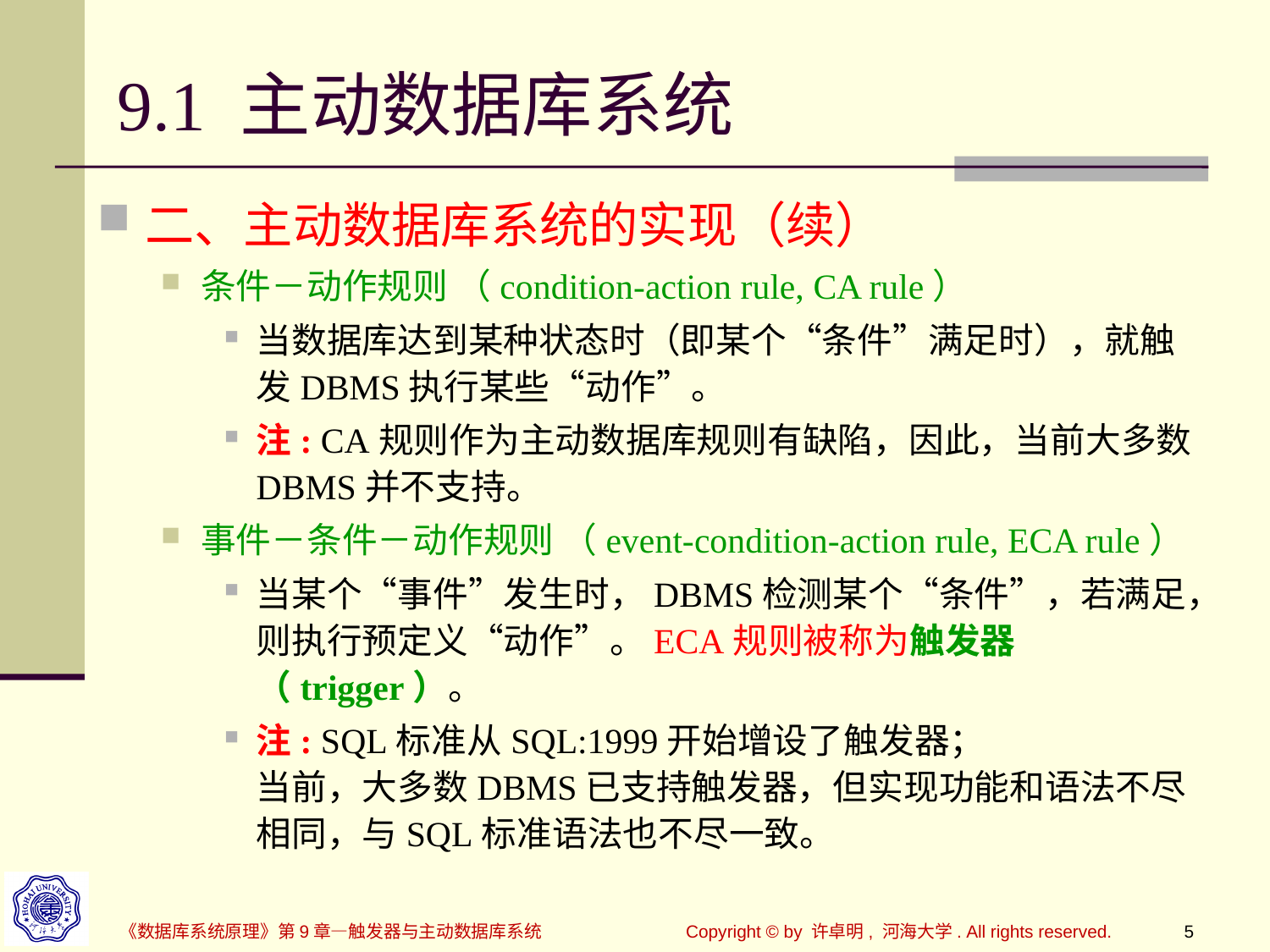

# 9.1 主动数据库系统
二、主动数据库系统的实现（续）
条件－动作规则 （condition-action rule, CA rule）
当数据库达到某种状态时（即某个“条件”满足时），就触发DBMS执行某些“动作”。
注: CA规则作为主动数据库规则有缺陷，因此，当前大多数DBMS并不支持。
事件－条件－动作规则 （event-condition-action rule, ECA rule）
当某个“事件”发生时，DBMS检测某个“条件”，若满足，则执行预定义“动作”。ECA规则被称为触发器（trigger）。
注: SQL标准从SQL:1999开始增设了触发器；
当前，大多数DBMS已支持触发器，但实现功能和语法不尽相同，与SQL标准语法也不尽一致。
《数据库系统原理》第9章—触发器与主动数据库系统
Copyright © by 许卓明, 河海大学. All rights reserved.
5